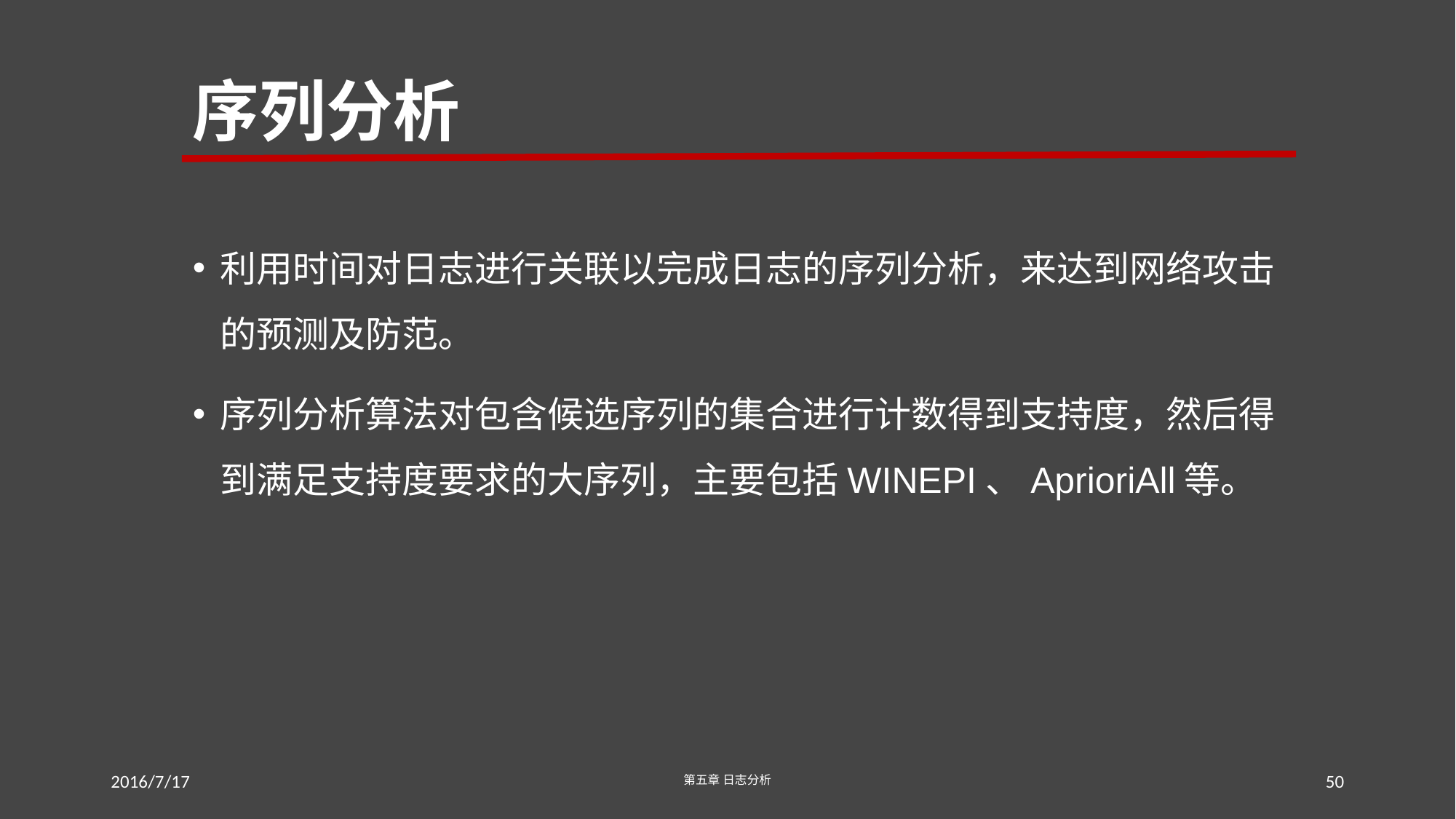

# 序列分析
利用时间对日志进行关联以完成日志的序列分析，来达到网络攻击的预测及防范。
序列分析算法对包含候选序列的集合进行计数得到支持度，然后得到满足支持度要求的大序列，主要包括WINEPI、AprioriAll等。
2016/7/17
第五章 日志分析
50